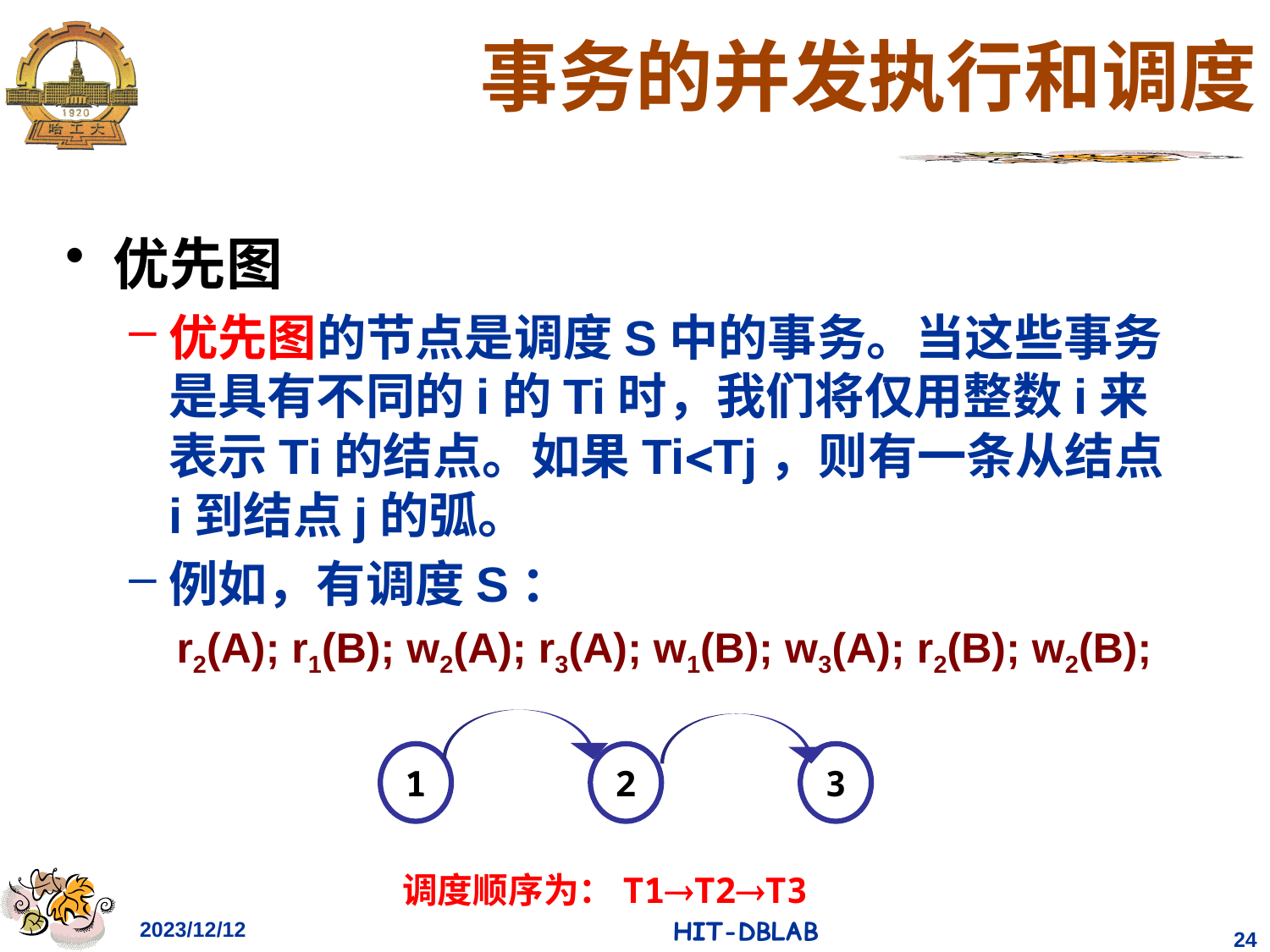

# 事务的并发执行和调度
优先图
优先图的节点是调度S中的事务。当这些事务是具有不同的i的Ti时，我们将仅用整数i来表示Ti的结点。如果Ti<Tj，则有一条从结点i到结点j的弧。
例如，有调度S：
    r2(A); r1(B); w2(A); r3(A); w1(B); w3(A); r2(B); w2(B);

1
2
3
调度顺序为：T1→T2→T3
2023/12/12
HIT-DBLAB
24